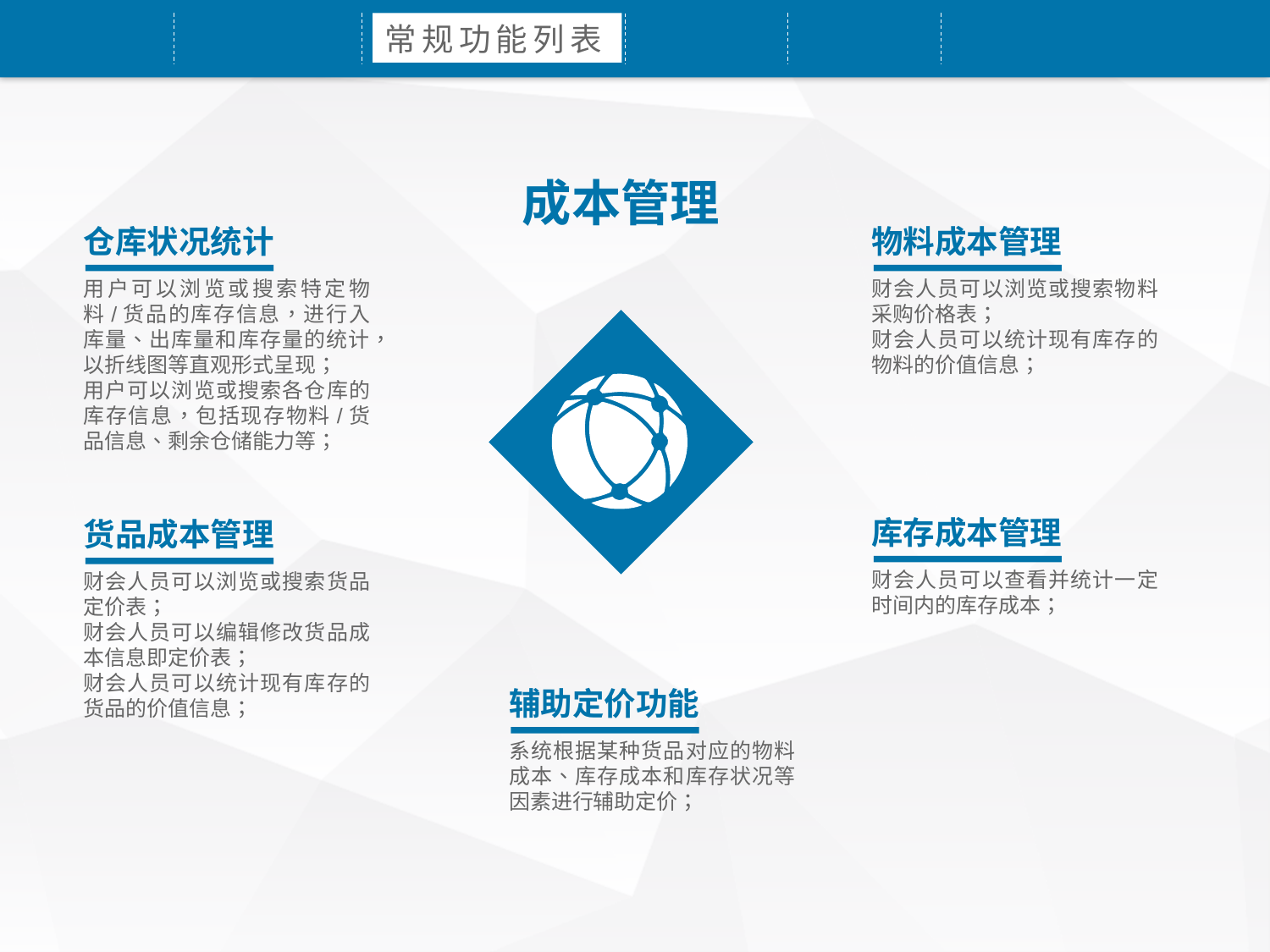

常规功能列表
成本管理
仓库状况统计

用户可以浏览或搜索特定物料/货品的库存信息，进行入库量、出库量和库存量的统计，以折线图等直观形式呈现；
用户可以浏览或搜索各仓库的库存信息，包括现存物料/货品信息、剩余仓储能力等；
物料成本管理

财会人员可以浏览或搜索物料采购价格表；
财会人员可以统计现有库存的物料的价值信息；

库存成本管理

财会人员可以查看并统计一定时间内的库存成本；
货品成本管理

财会人员可以浏览或搜索货品定价表；
财会人员可以编辑修改货品成本信息即定价表；
财会人员可以统计现有库存的货品的价值信息；
辅助定价功能

系统根据某种货品对应的物料成本、库存成本和库存状况等因素进行辅助定价；